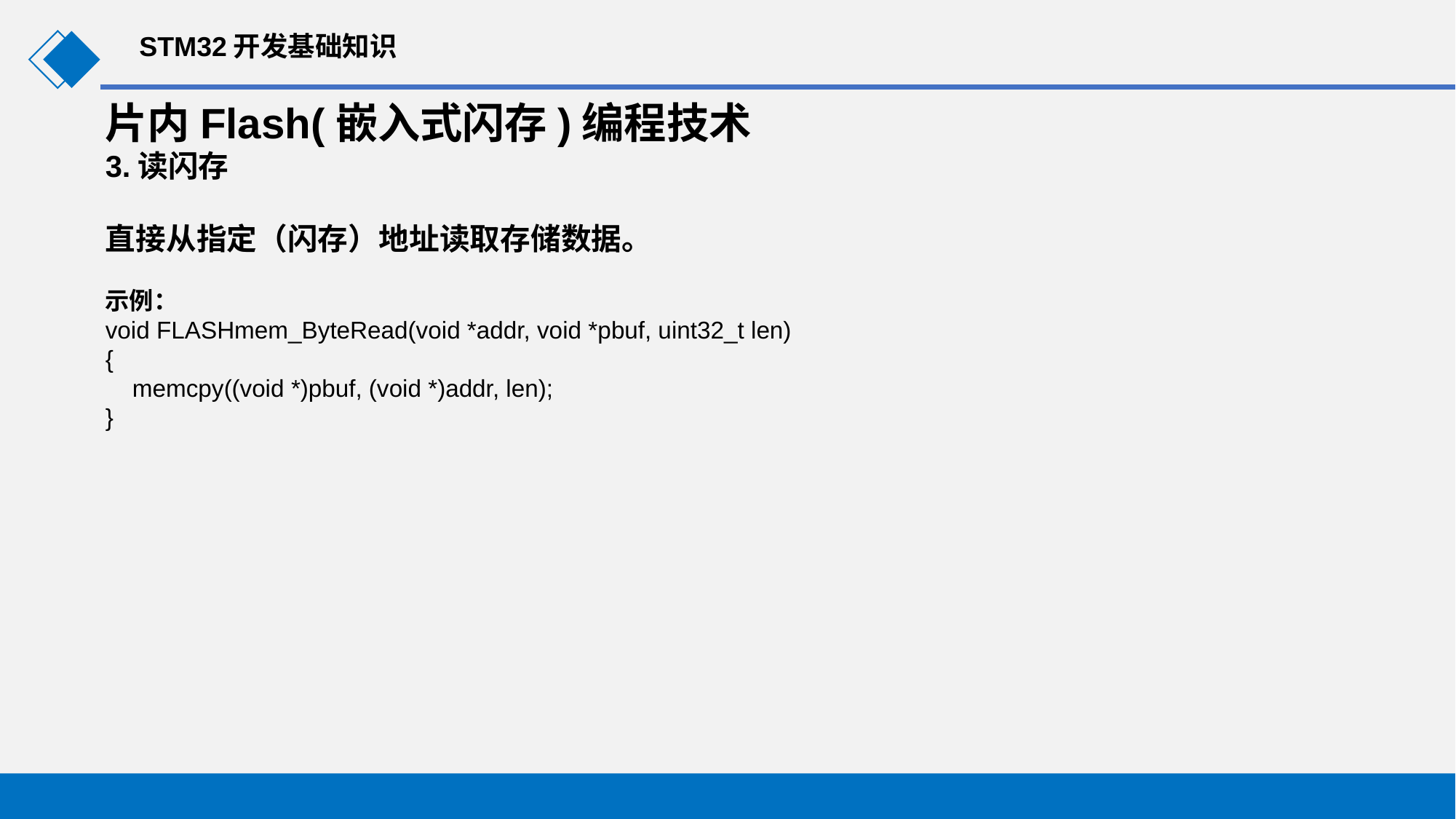

STM32开发基础知识
片内Flash(嵌入式闪存)编程技术
3.读闪存

直接从指定（闪存）地址读取存储数据。

示例：
void FLASHmem_ByteRead(void *addr, void *pbuf, uint32_t len)
{
    memcpy((void *)pbuf, (void *)addr, len);
}